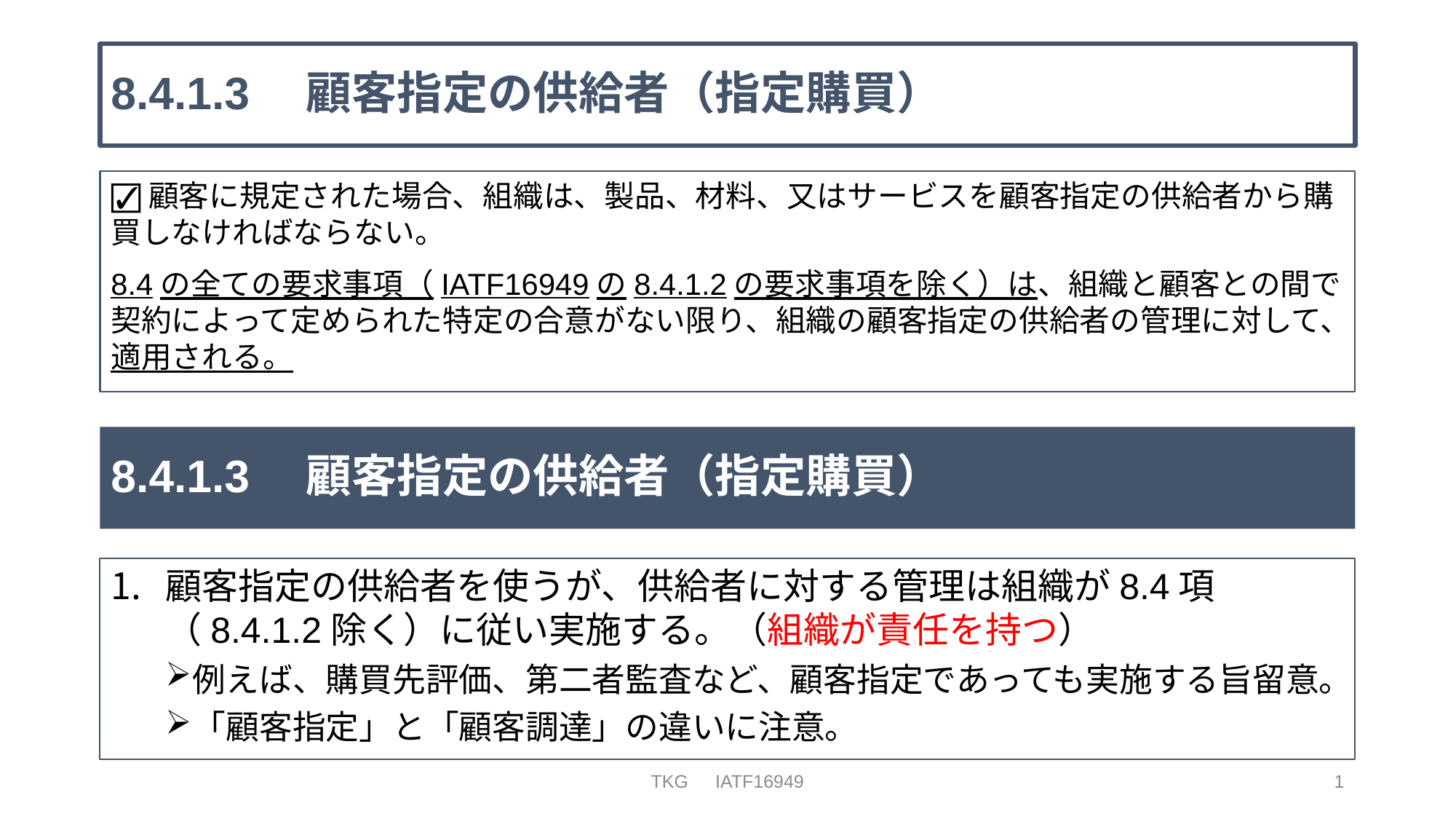

# 8.4.1.3　顧客指定の供給者（指定購買）
☑顧客に規定された場合、組織は、製品、材料、又はサービスを顧客指定の供給者から購買しなければならない。
8.4の全ての要求事項（IATF16949の8.4.1.2の要求事項を除く）は、組織と顧客との間で契約によって定められた特定の合意がない限り、組織の顧客指定の供給者の管理に対して、適用される。
8.4.1.3　顧客指定の供給者（指定購買）
顧客指定の供給者を使うが、供給者に対する管理は組織が8.4項（8.4.1.2除く）に従い実施する。（組織が責任を持つ）
例えば、購買先評価、第二者監査など、顧客指定であっても実施する旨留意。
「顧客指定」と「顧客調達」の違いに注意。
TKG　IATF16949
1